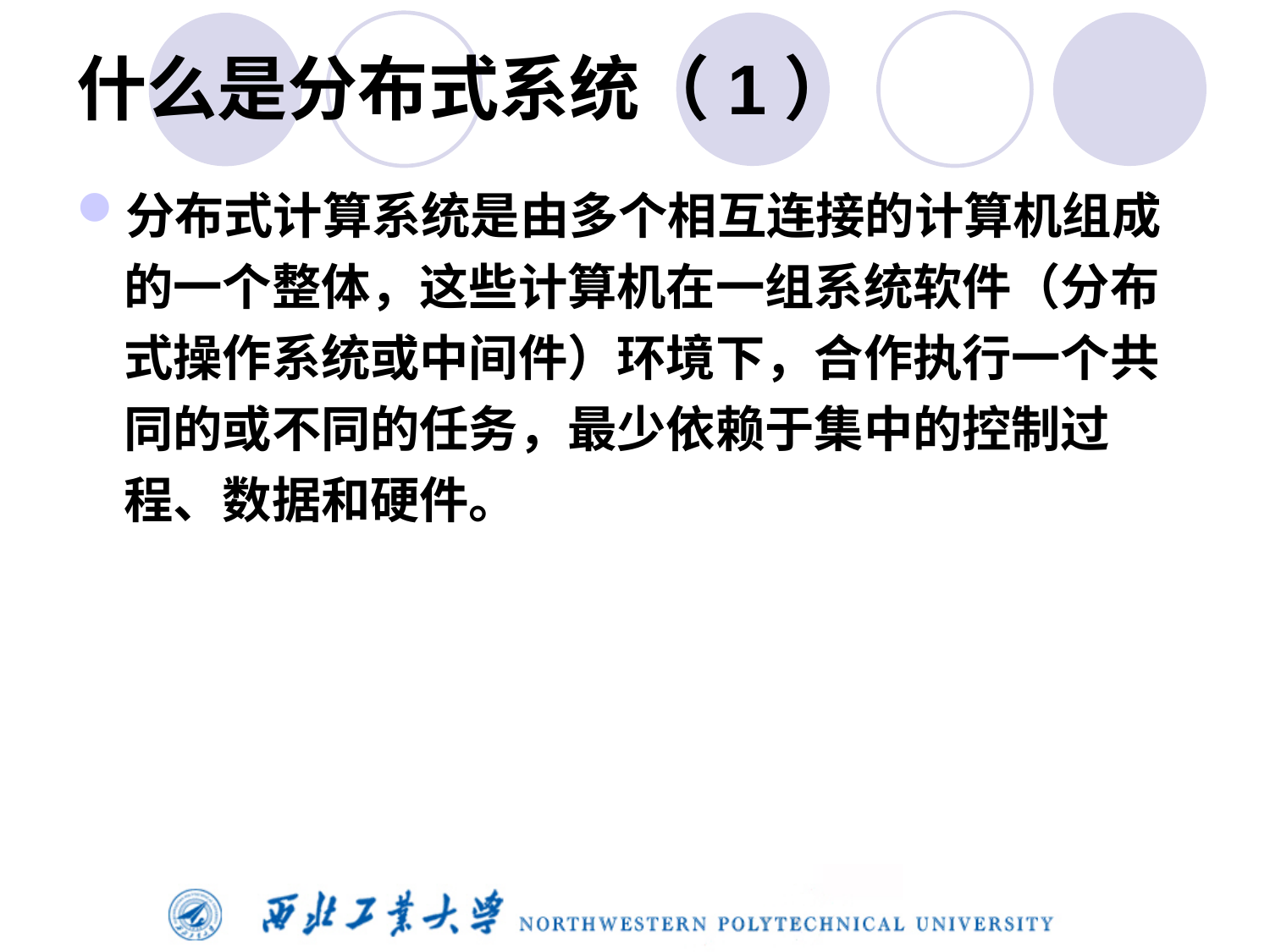

# 什么是分布式系统（1）
分布式计算系统是由多个相互连接的计算机组成的一个整体，这些计算机在一组系统软件（分布式操作系统或中间件）环境下，合作执行一个共同的或不同的任务，最少依赖于集中的控制过程、数据和硬件。